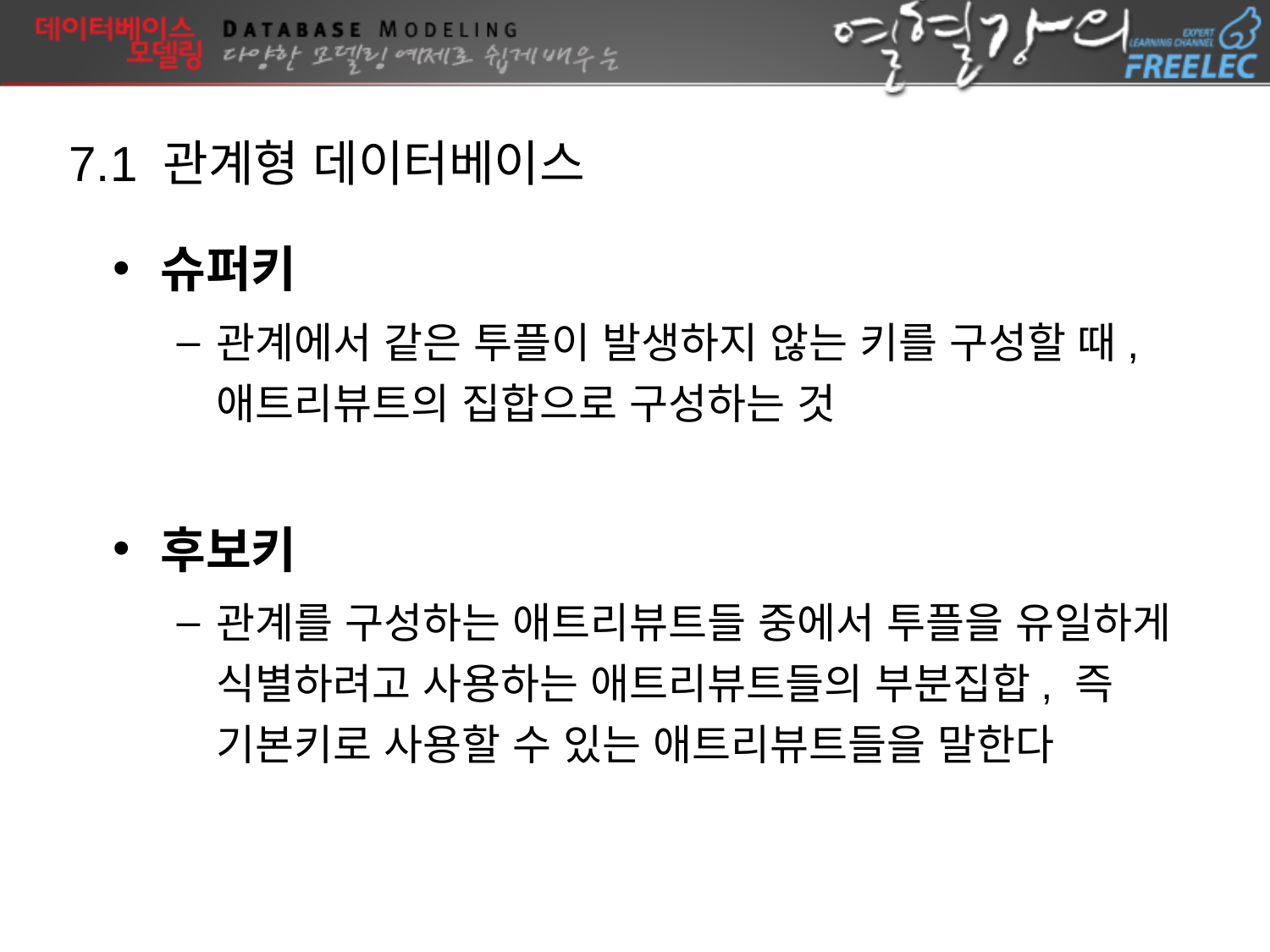

7.1 관계형 데이터베이스
슈퍼키
관계에서 같은 투플이 발생하지 않는 키를 구성할 때, 애트리뷰트의 집합으로 구성하는 것

후보키
관계를 구성하는 애트리뷰트들 중에서 투플을 유일하게 식별하려고 사용하는 애트리뷰트들의 부분집합, 즉 기본키로 사용할 수 있는 애트리뷰트들을 말한다